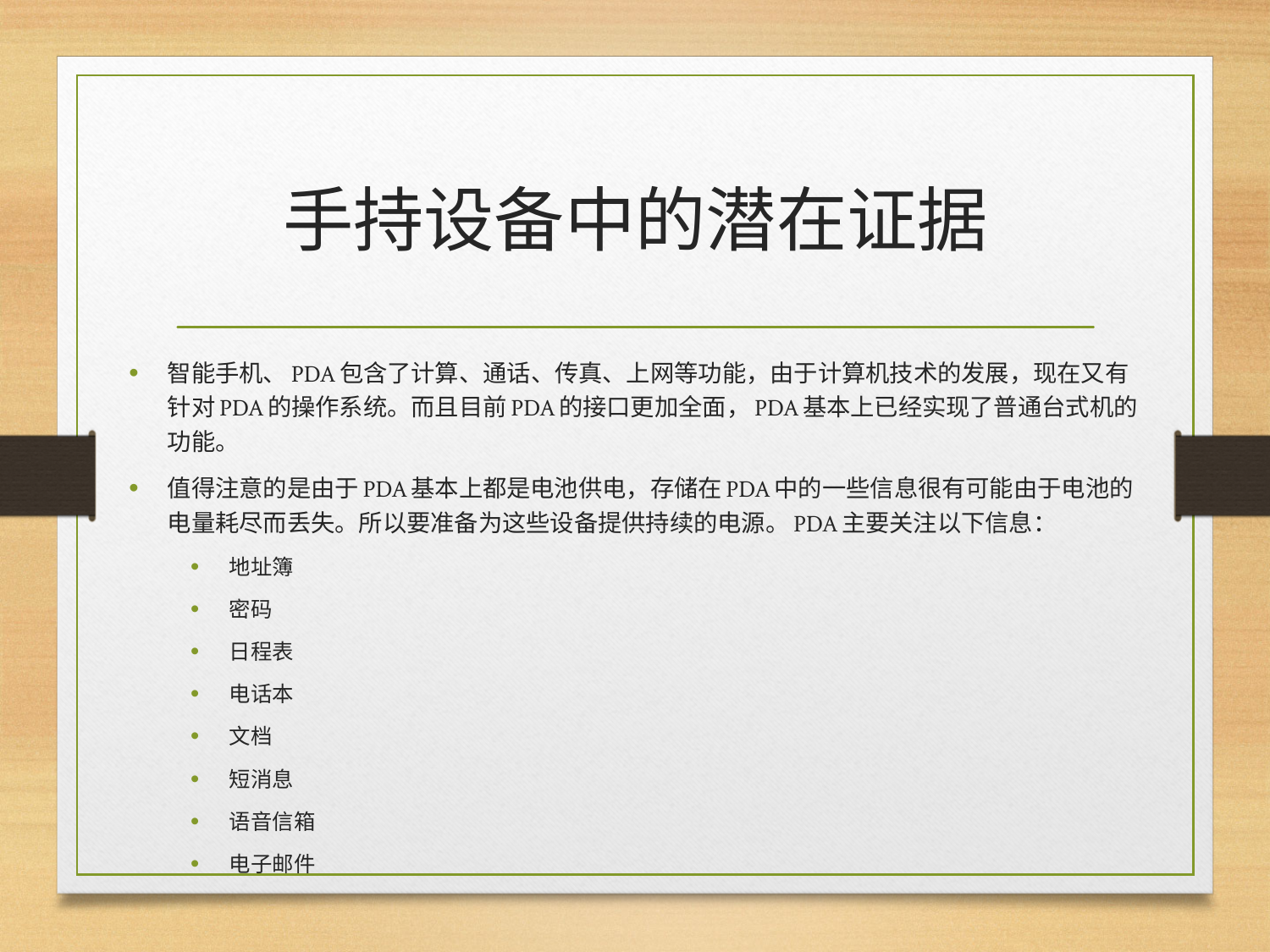

# 手持设备中的潜在证据
智能手机、PDA包含了计算、通话、传真、上网等功能，由于计算机技术的发展，现在又有针对PDA的操作系统。而且目前PDA的接口更加全面，PDA基本上已经实现了普通台式机的功能。
值得注意的是由于PDA基本上都是电池供电，存储在PDA中的一些信息很有可能由于电池的电量耗尽而丢失。所以要准备为这些设备提供持续的电源。PDA主要关注以下信息：
地址簿
密码
日程表
电话本
文档
短消息
语音信箱
电子邮件